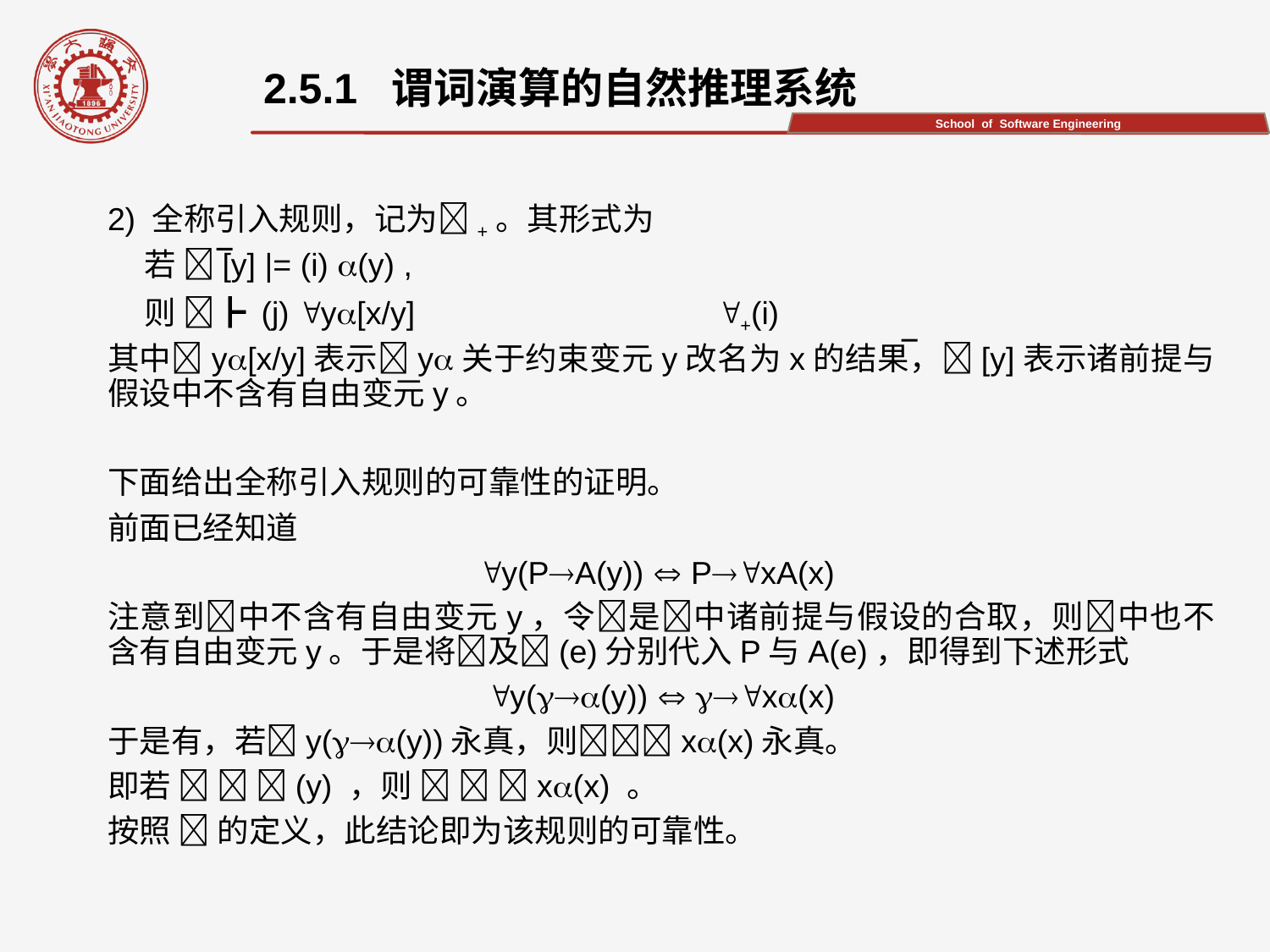

2.5.1  谓词演算的自然推理系统

2) 全称引入规则，记为∀+。其形式为
    若 Γ[y] |= (i) α(y) ,
    则 Γ┣ (j) ∀yα[x/y]                                  ∀+(i)
其中∀yα[x/y]表示∀yα关于约束变元y改名为x的结果，Γ[y]表示诸前提与假设中不含有自由变元y。

下面给出全称引入规则的可靠性的证明。
前面已经知道
∀y(P→A(y)) ⇔ P→∀xA(x)
注意到Γ中不含有自由变元y，令γ是Γ中诸前提与假设的合取，则γ中也不含有自由变元y。于是将γ及α(e)分别代入P与A(e)，即得到下述形式
∀y(γ→α(y)) ⇔ γ→∀xα(x)
于是有，若∀y(γ→α(y))永真，则γ→∀xα(x)永真。
即若 γ ⇒ α(y) ，则 γ ⇒ ∀xα(x) 。
按照 γ 的定义，此结论即为该规则的可靠性。